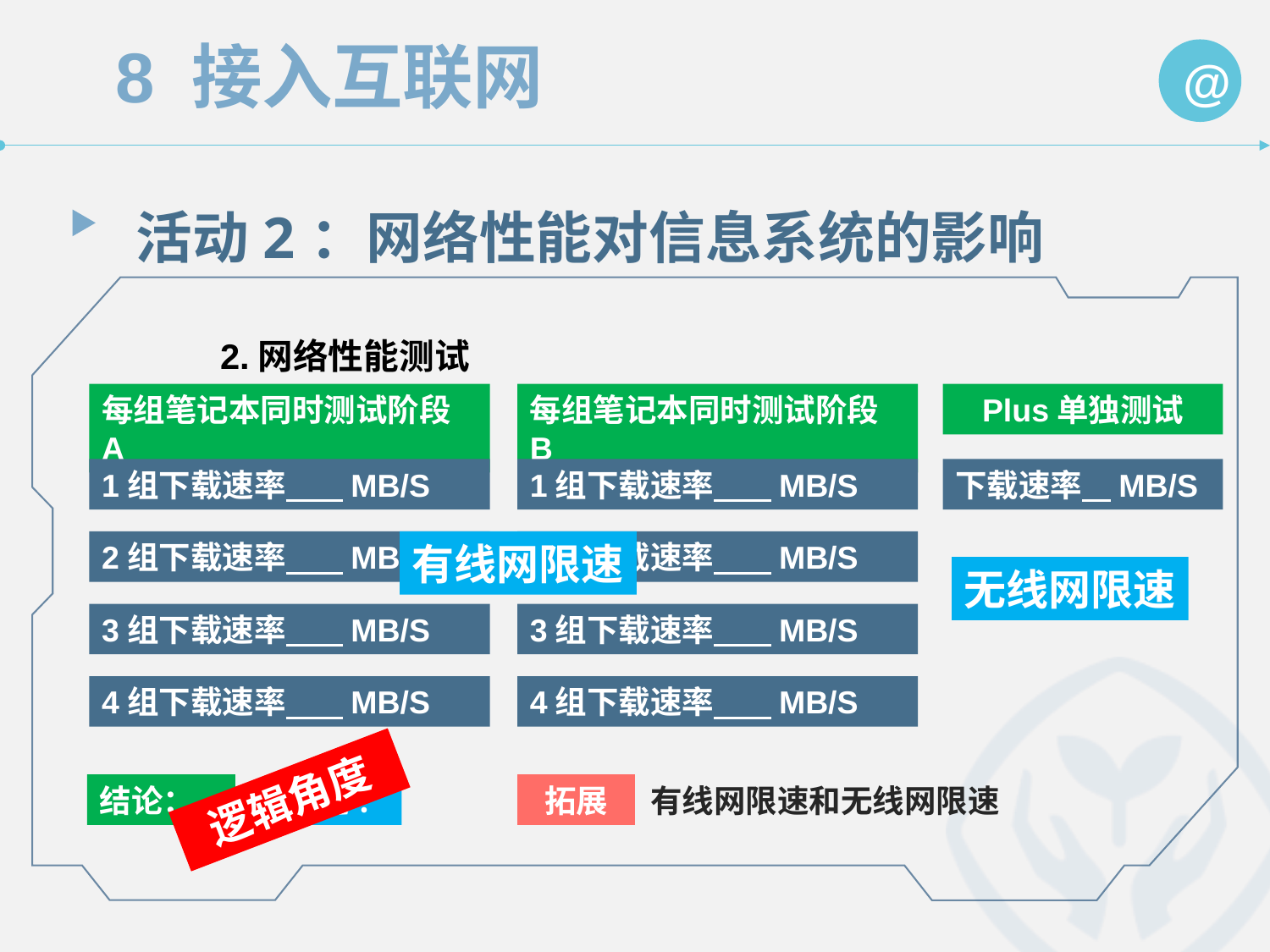

活动2：网络性能对信息系统的影响

　　2.网络性能测试
每组笔记本同时测试阶段A
每组笔记本同时测试阶段B
Plus单独测试
下载速率    MB/S
1组下载速率        MB/S
2组下载速率        MB/S
3组下载速率        MB/S
4组下载速率        MB/S
1组下载速率        MB/S
2组下载速率        MB/S
3组下载速率        MB/S
4组下载速率        MB/S
有线网限速
无线网限速
逻辑角度
结论：
限速 ？
拓展
有线网限速和无线网限速